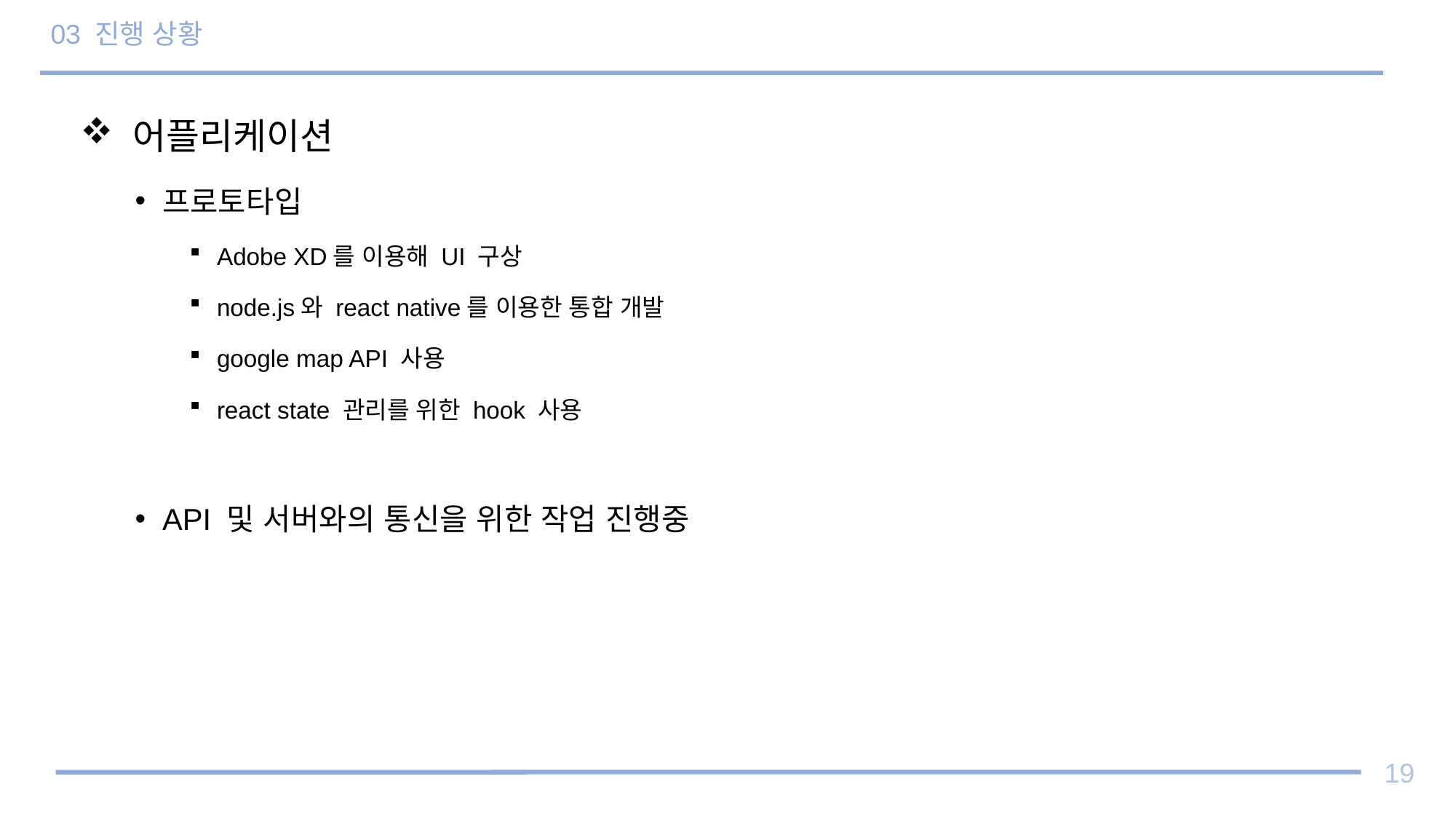

# 03 진행 상황
 어플리케이션
프로토타입
Adobe XD를 이용해 UI 구상
node.js와 react native를 이용한 통합 개발
google map API 사용
react state 관리를 위한 hook 사용

API 및 서버와의 통신을 위한 작업 진행중

19